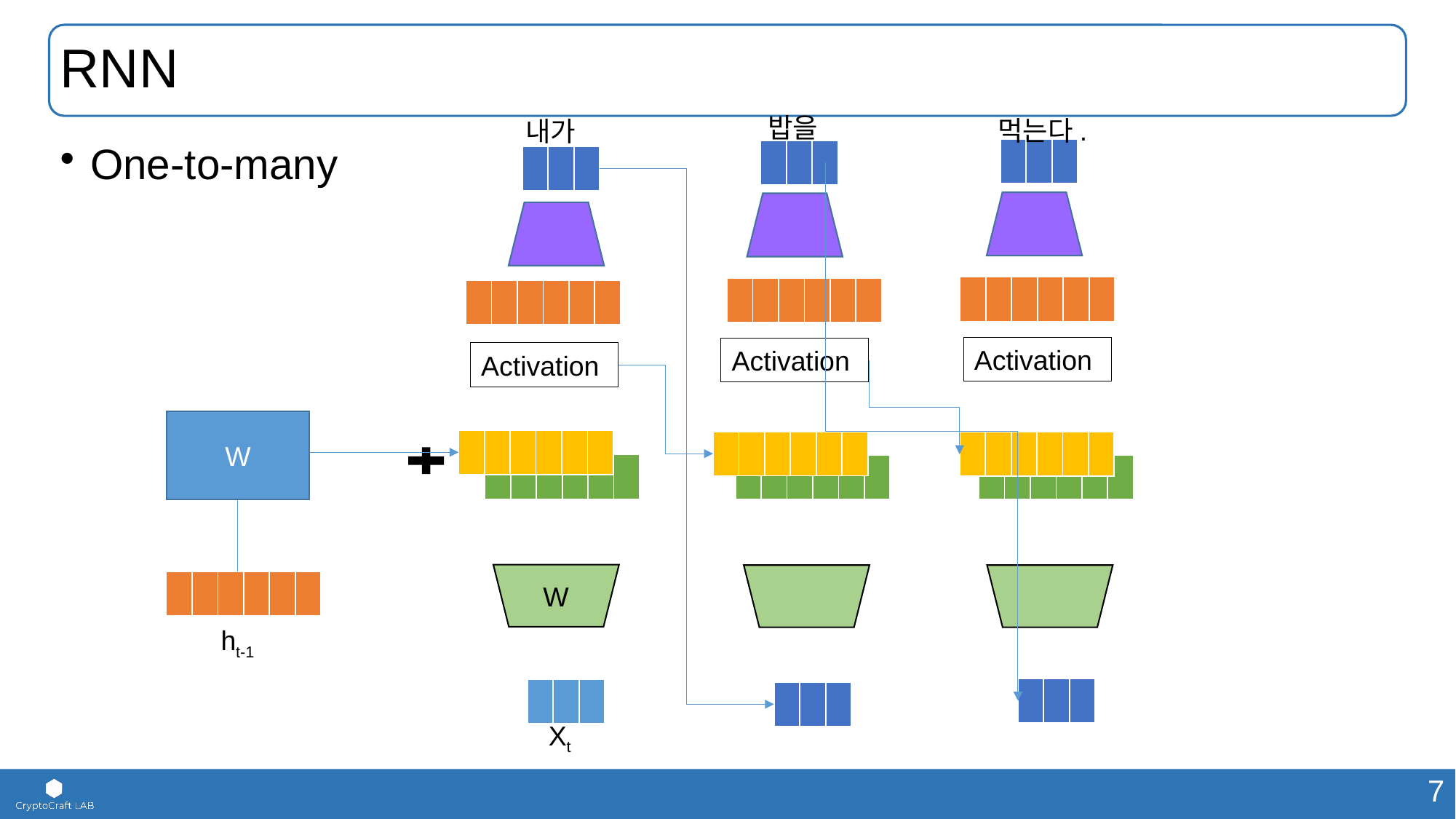

# RNN
밥을
먹는다.
내가
One-to-many
|  |  |  |
| --- | --- | --- |
|  |  |  |
| --- | --- | --- |
|  |  |  |
| --- | --- | --- |

ht
|  |  |  |  |  |  |
| --- | --- | --- | --- | --- | --- |
|  |  |  |  |  |  |
| --- | --- | --- | --- | --- | --- |
|  |  |  |  |  |  |
| --- | --- | --- | --- | --- | --- |
Activation
Activation
Activation

W
|  |  |  |  |  |  |
| --- | --- | --- | --- | --- | --- |
|  |  |  |  |  |  |
| --- | --- | --- | --- | --- | --- |
|  |  |  |  |  |  |
| --- | --- | --- | --- | --- | --- |

|  |  |  |  |  |  |
| --- | --- | --- | --- | --- | --- |
|  |  |  |  |  |  |
| --- | --- | --- | --- | --- | --- |
|  |  |  |  |  |  |
| --- | --- | --- | --- | --- | --- |

|  |  |  |  |  |  |
| --- | --- | --- | --- | --- | --- |
W
ht-1
|  |  |  |
| --- | --- | --- |
|  |  |  |
| --- | --- | --- |
|  |  |  |
| --- | --- | --- |
Xt